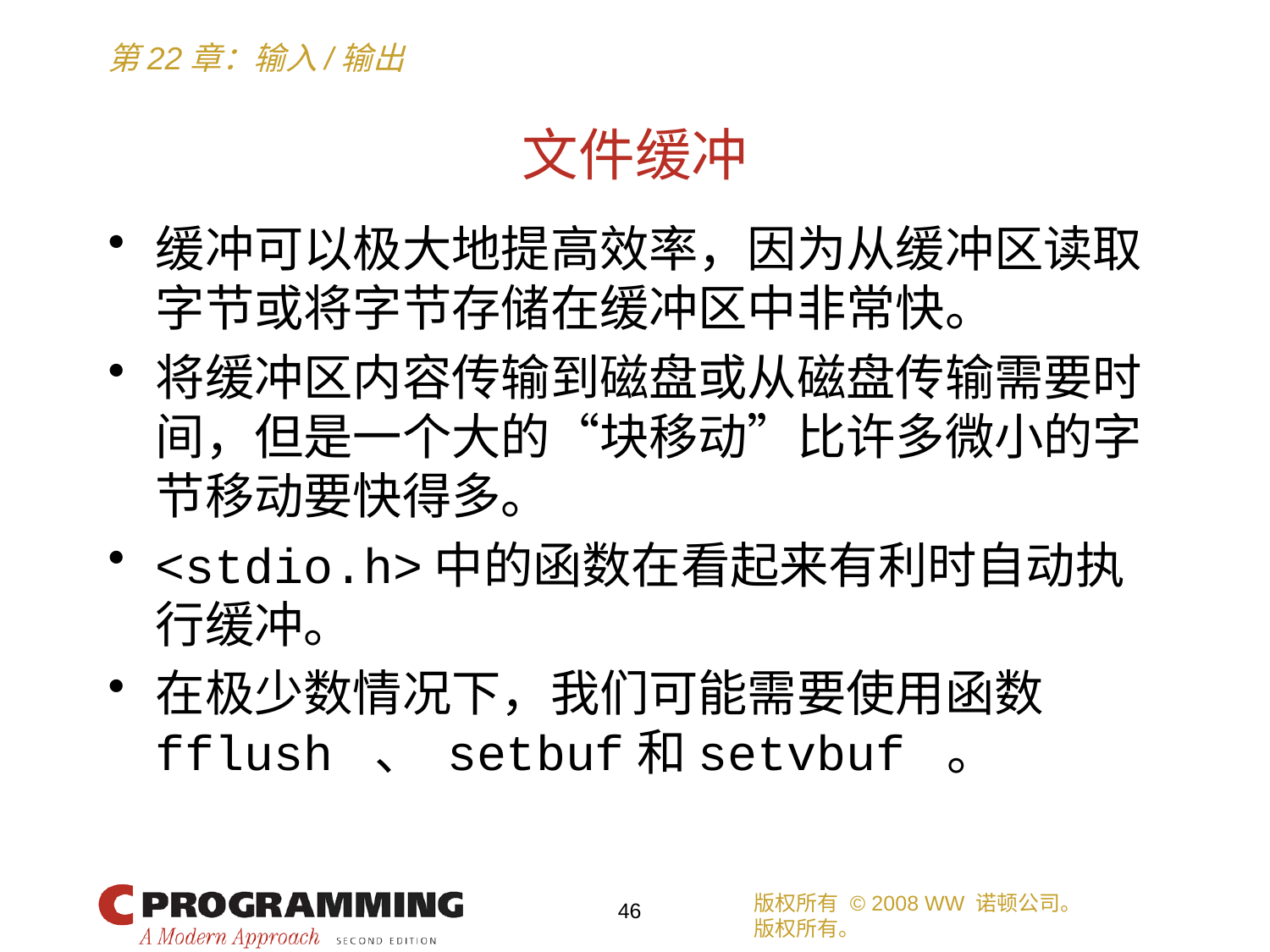

# 文件缓冲
缓冲可以极大地提高效率，因为从缓冲区读取字节或将字节存储在缓冲区中非常快。
将缓冲区内容传输到磁盘或从磁盘传输需要时间，但是一个大的“块移动”比许多微小的字节移动要快得多。
<stdio.h>中的函数在看起来有利时自动执行缓冲。
在极少数情况下，我们可能需要使用函数fflush 、 setbuf和setvbuf 。
版权所有 © 2008 WW 诺顿公司。
版权所有。
46